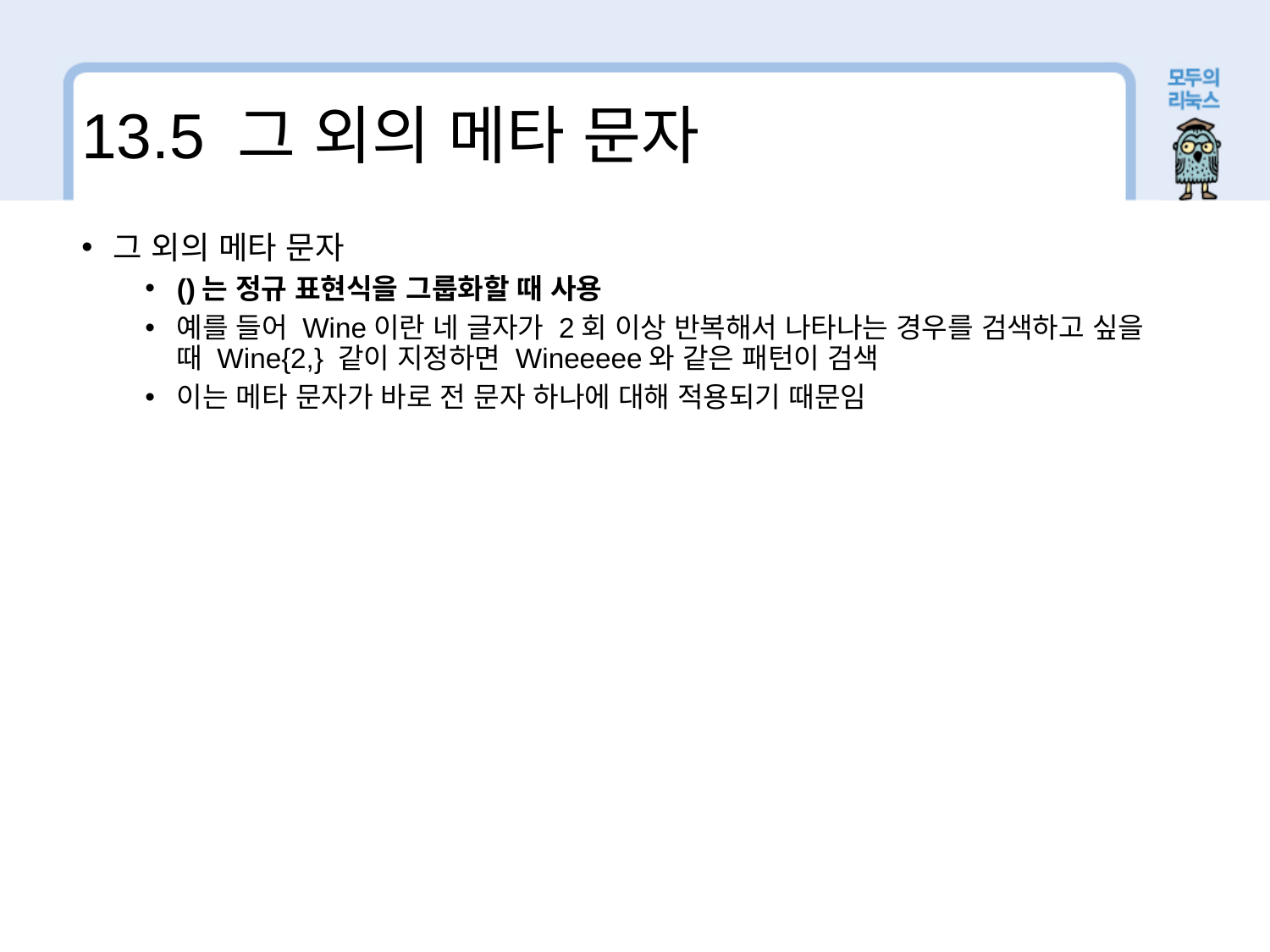

13.5 그 외의 메타 문자
그 외의 메타 문자
()는 정규 표현식을 그룹화할 때 사용
예를 들어 Wine이란 네 글자가 2회 이상 반복해서 나타나는 경우를 검색하고 싶을 때 Wine{2,} 같이 지정하면 Wineeeee와 같은 패턴이 검색
이는 메타 문자가 바로 전 문자 하나에 대해 적용되기 때문임